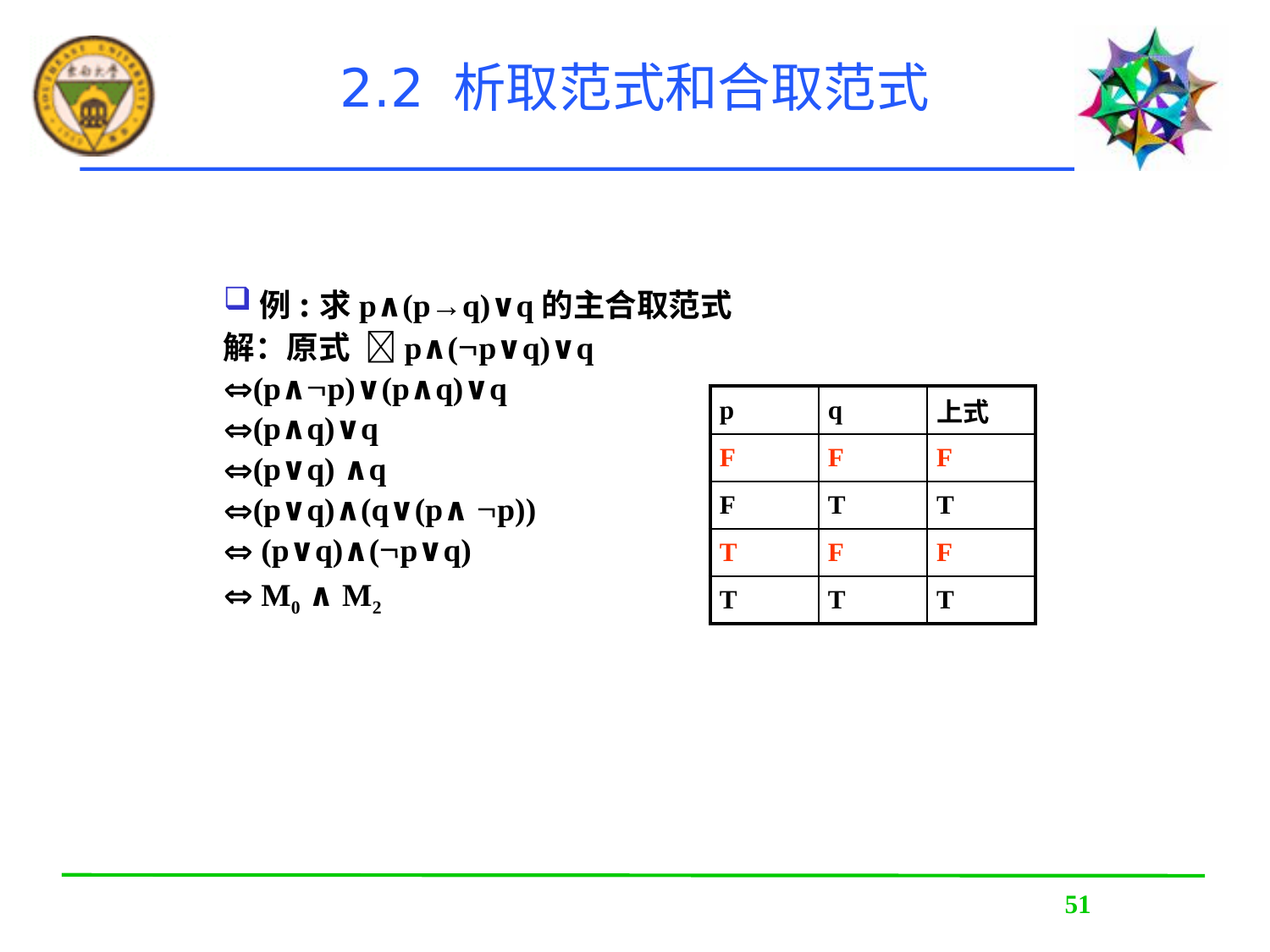

2.2 析取范式和合取范式
例:求p∧(p→q)∨q的主合取范式
解：原式  ⇔p∧(¬p∨q)∨q
⇔(p∧¬p)∨(p∧q)∨q
⇔(p∧q)∨q
⇔(p∨q) ∧q
⇔(p∨q)∧(q∨(p∧ ¬p))
⇔ (p∨q)∧(¬p∨q)
⇔ M0 ∧ M2

| p | q | 上式 |
| --- | --- | --- |
| F | F | F |
| F | T | T |
| T | F | F |
| T | T | T |